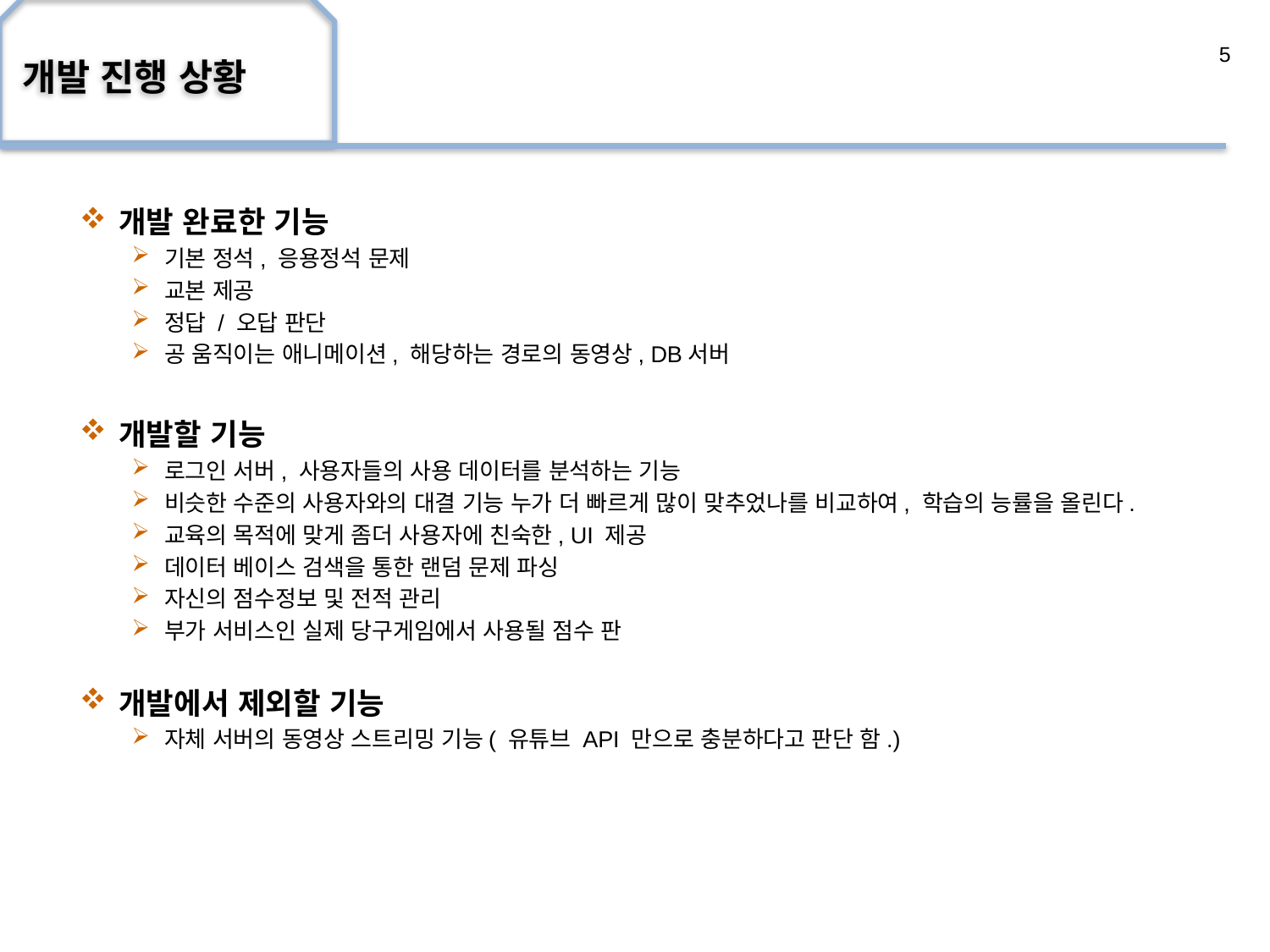

개발 진행 상황
5
개발 완료한 기능
기본 정석, 응용정석 문제
교본 제공
정답 / 오답 판단
공 움직이는 애니메이션, 해당하는 경로의 동영상, DB서버

개발할 기능
로그인 서버, 사용자들의 사용 데이터를 분석하는 기능
비슷한 수준의 사용자와의 대결 기능 누가 더 빠르게 많이 맞추었나를 비교하여, 학습의 능률을 올린다.
교육의 목적에 맞게 좀더 사용자에 친숙한, UI 제공
데이터 베이스 검색을 통한 랜덤 문제 파싱
자신의 점수정보 및 전적 관리
부가 서비스인 실제 당구게임에서 사용될 점수 판

개발에서 제외할 기능
자체 서버의 동영상 스트리밍 기능( 유튜브 API 만으로 충분하다고 판단 함.)